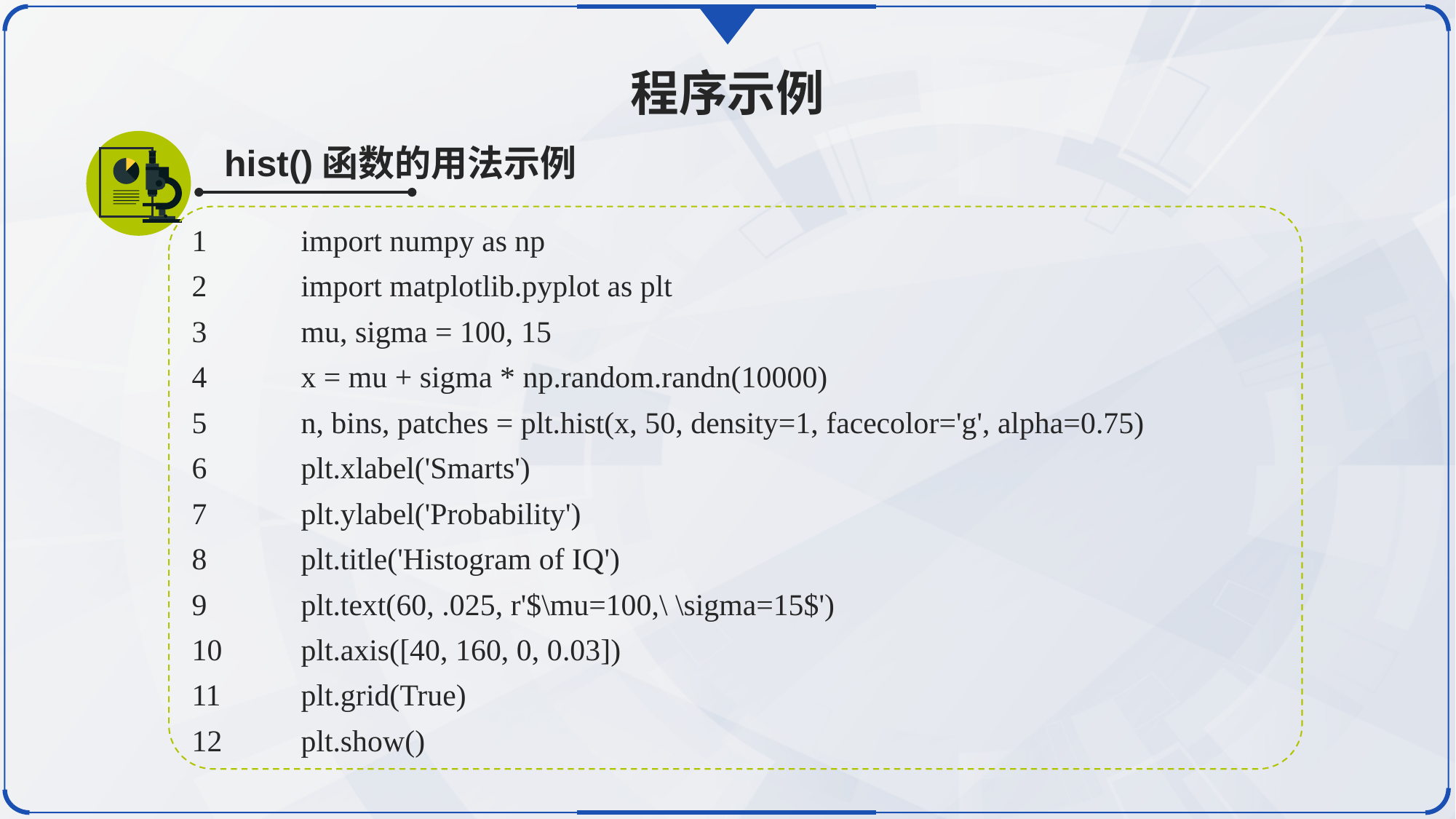

程序示例

hist()函数的用法示例

1	import numpy as np
2	import matplotlib.pyplot as plt
3	mu, sigma = 100, 15
4	x = mu + sigma * np.random.randn(10000)
5	n, bins, patches = plt.hist(x, 50, density=1, facecolor='g', alpha=0.75)
6	plt.xlabel('Smarts')
7	plt.ylabel('Probability')
8	plt.title('Histogram of IQ')
9	plt.text(60, .025, r'$\mu=100,\ \sigma=15$')
10	plt.axis([40, 160, 0, 0.03])
11	plt.grid(True)
12	plt.show()